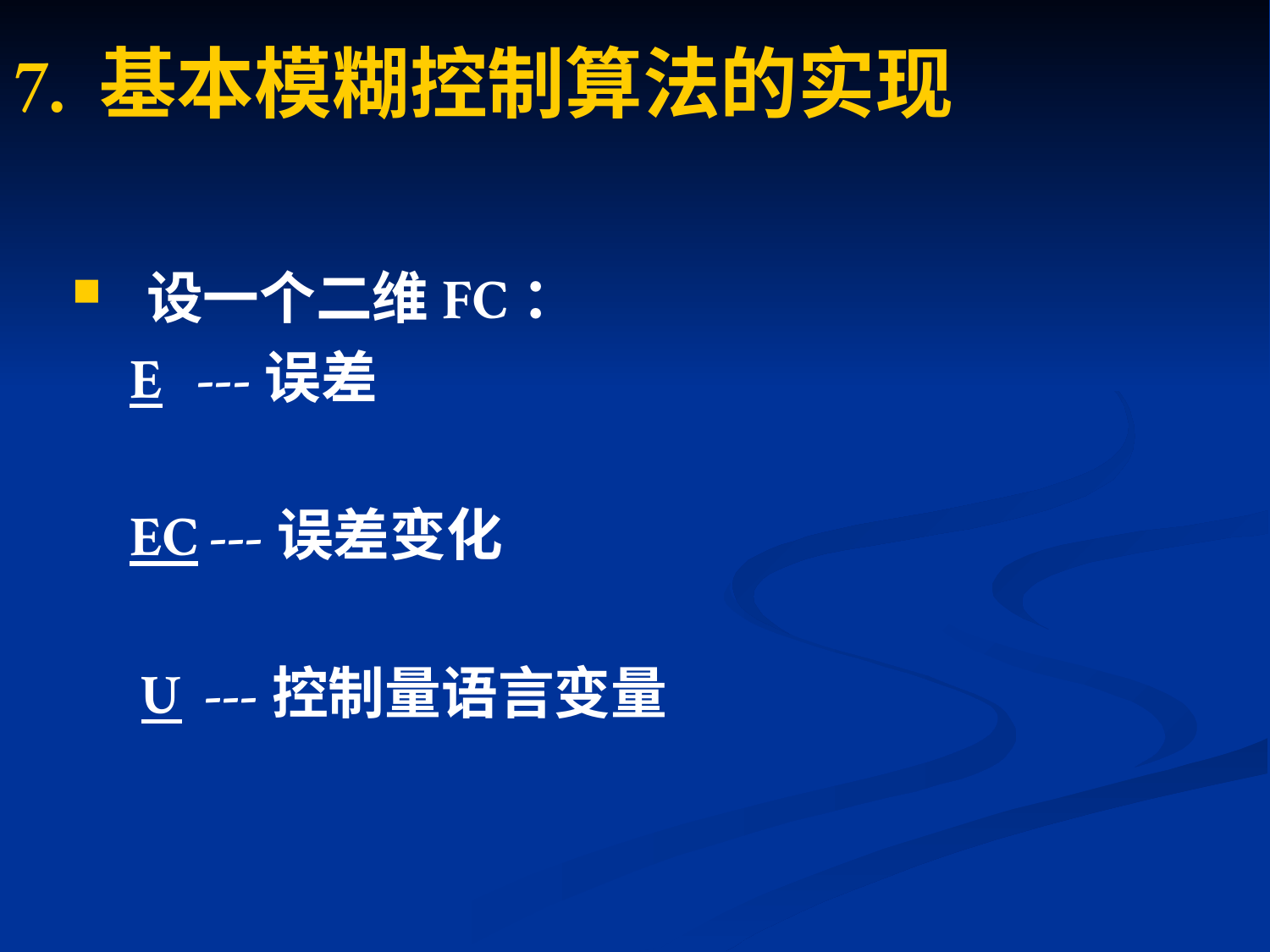

# 7. 基本模糊控制算法的实现
 设一个二维FC：
     E   ---误差

     EC ---误差变化

      U  ---控制量语言变量